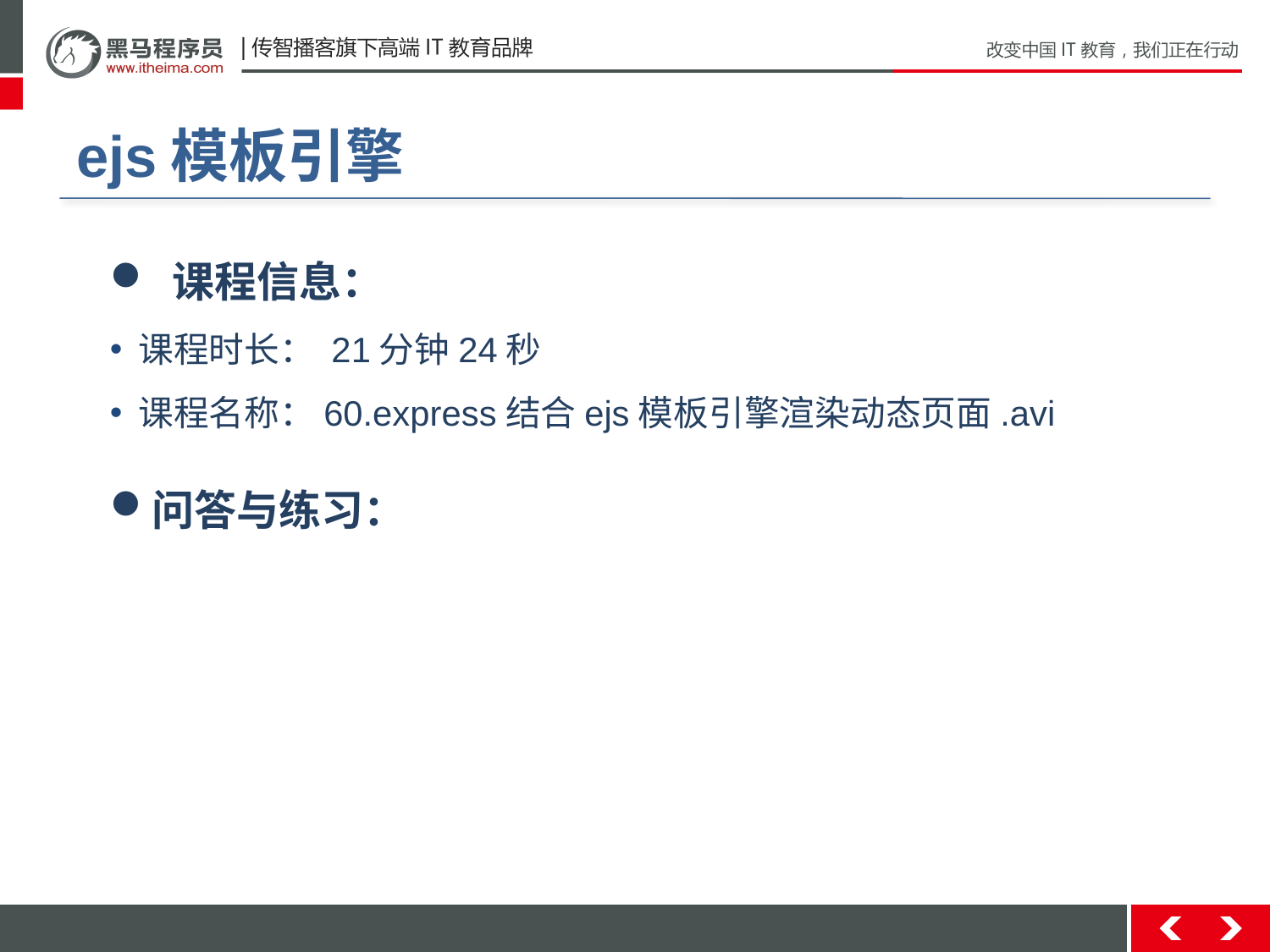

# ejs模板引擎
 课程信息：
 课程时长： 21分钟24秒
 课程名称：60.express结合ejs模板引擎渲染动态页面.avi
问答与练习：